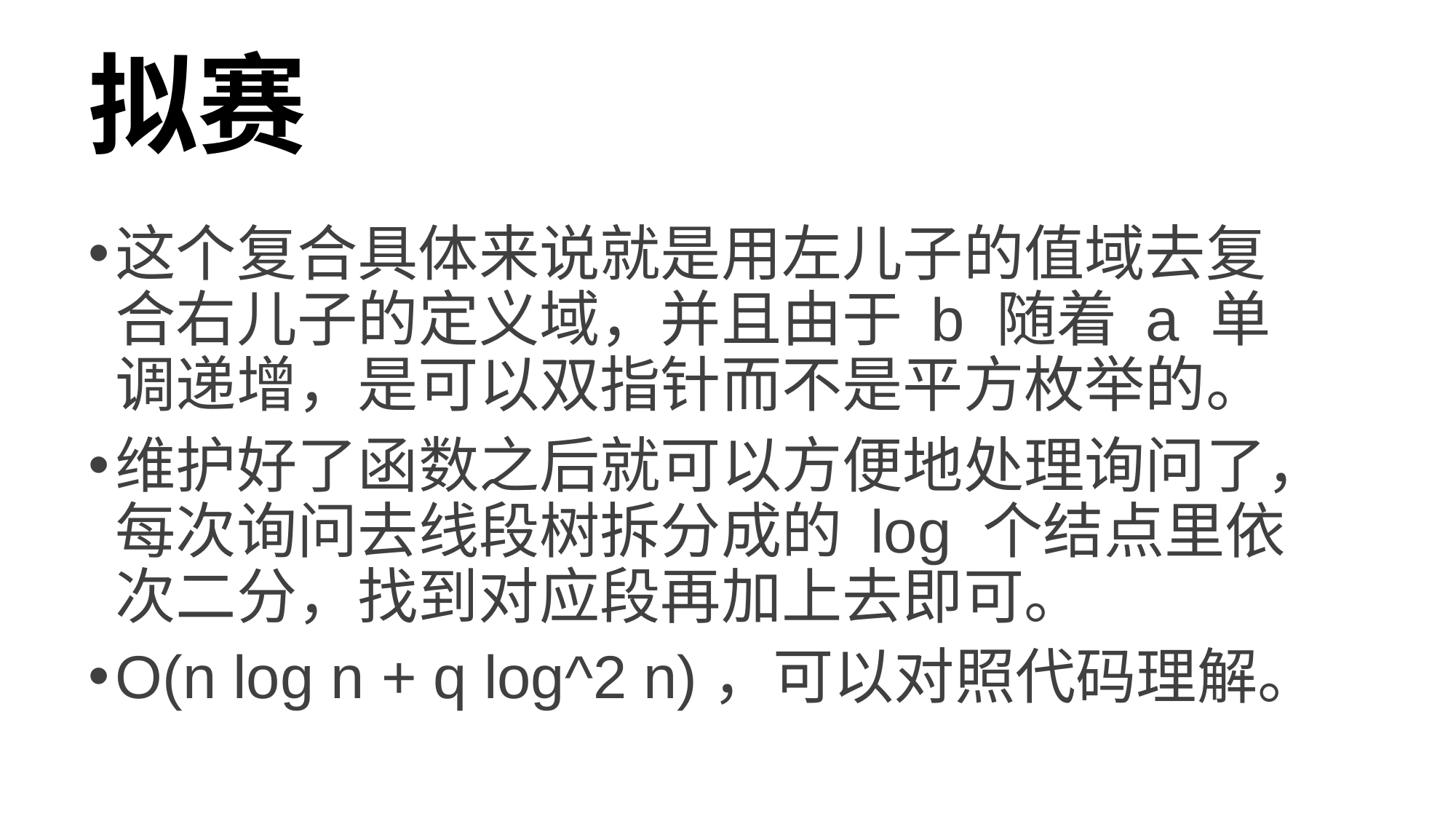

# 拟赛
这个复合具体来说就是用左儿子的值域去复合右儿子的定义域，并且由于 b 随着 a 单调递增，是可以双指针而不是平方枚举的。
维护好了函数之后就可以方便地处理询问了，每次询问去线段树拆分成的 log 个结点里依次二分，找到对应段再加上去即可。
O(n log n + q log^2 n)，可以对照代码理解。